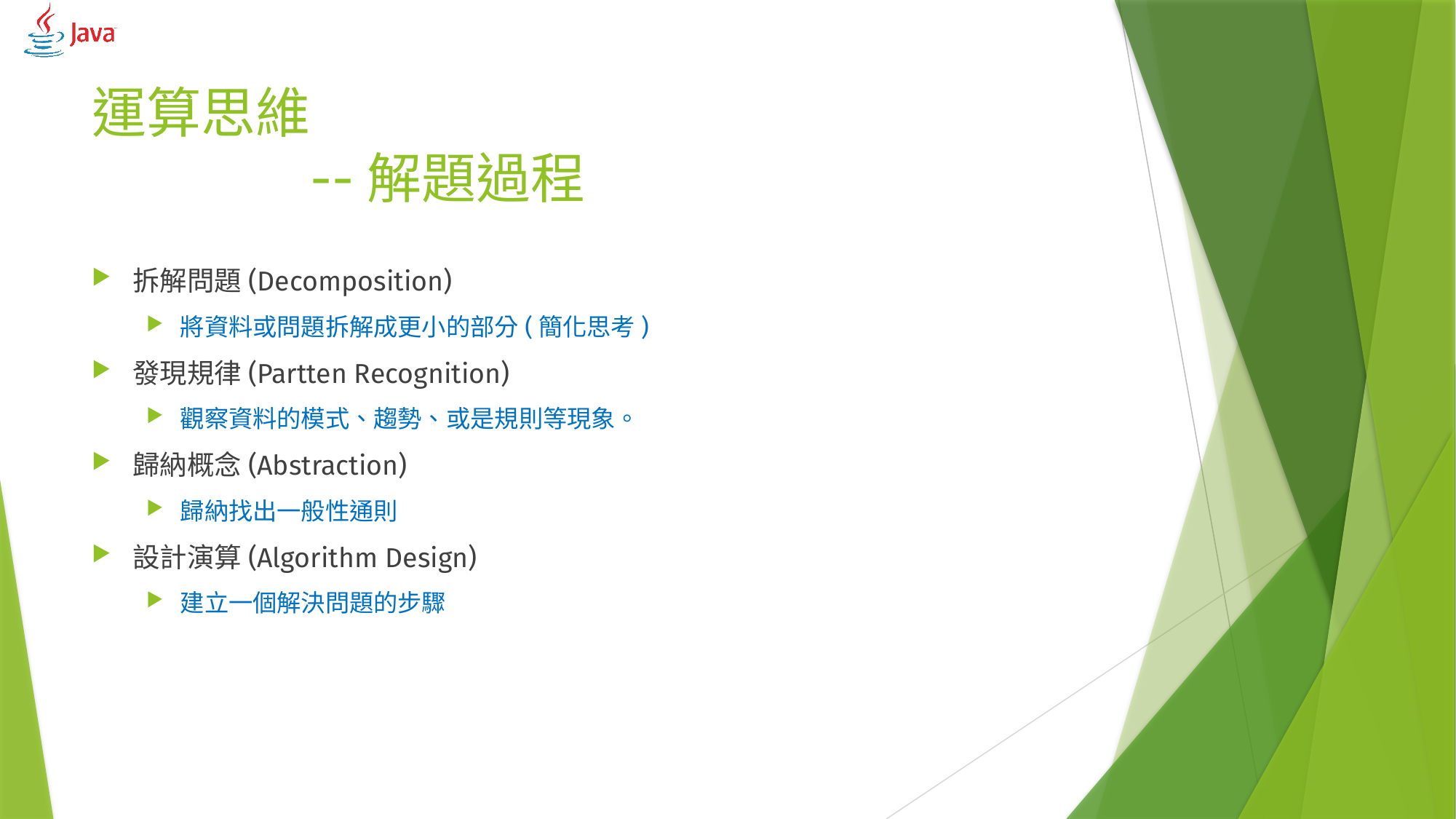

# 運算思維 --解題過程
拆解問題(Decomposition)
將資料或問題拆解成更小的部分(簡化思考)
發現規律(Partten Recognition)
觀察資料的模式、趨勢、或是規則等現象。
歸納概念(Abstraction)
歸納找出一般性通則
設計演算(Algorithm Design)
建立一個解決問題的步驟